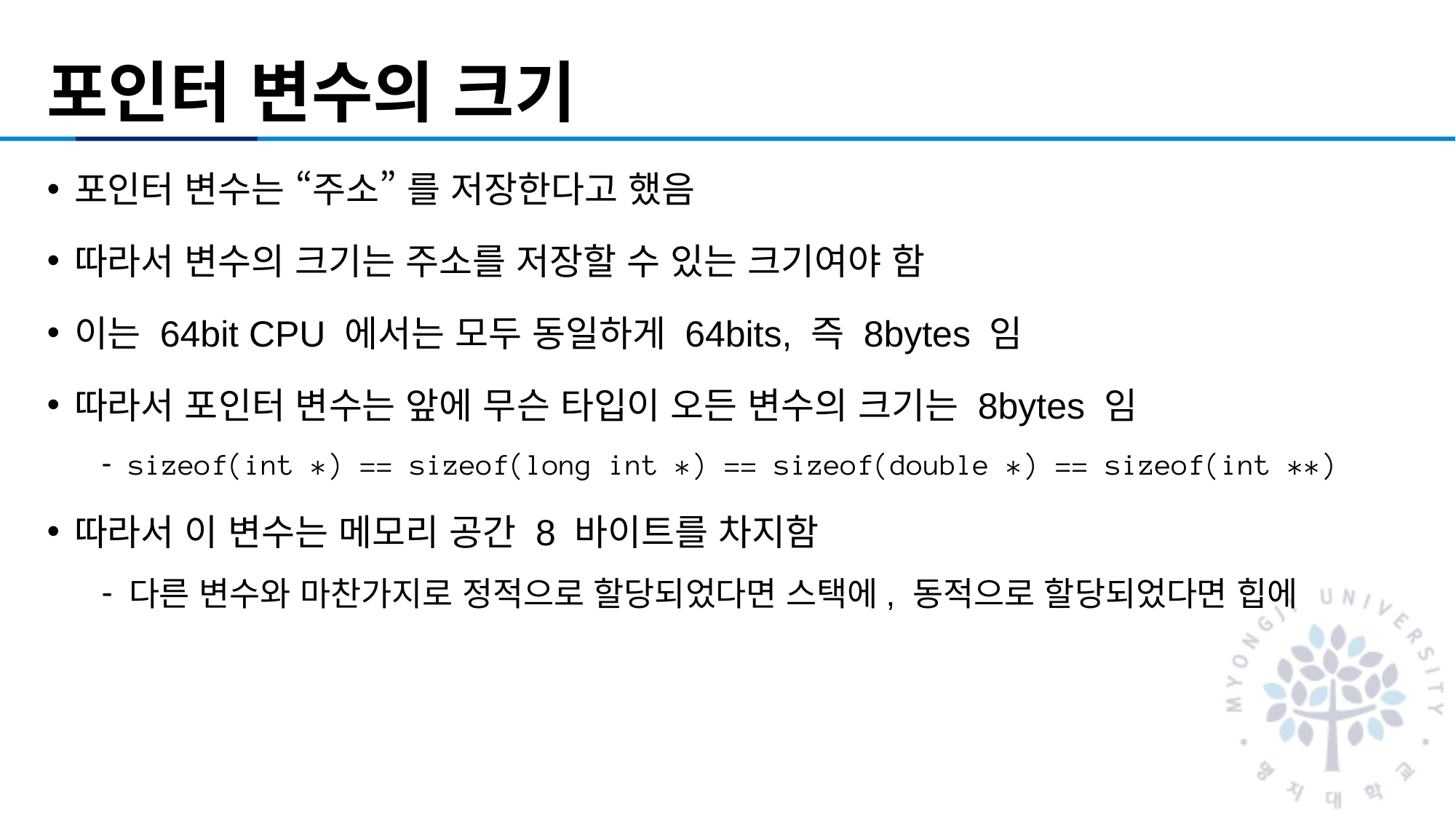

# 포인터 변수의 크기
포인터 변수는 “주소” 를 저장한다고 했음
따라서 변수의 크기는 주소를 저장할 수 있는 크기여야 함
이는 64bit CPU 에서는 모두 동일하게 64bits, 즉 8bytes 임
따라서 포인터 변수는 앞에 무슨 타입이 오든 변수의 크기는 8bytes 임
sizeof(int *) == sizeof(long int *) == sizeof(double *) == sizeof(int **)
따라서 이 변수는 메모리 공간 8 바이트를 차지함
다른 변수와 마찬가지로 정적으로 할당되었다면 스택에, 동적으로 할당되었다면 힙에